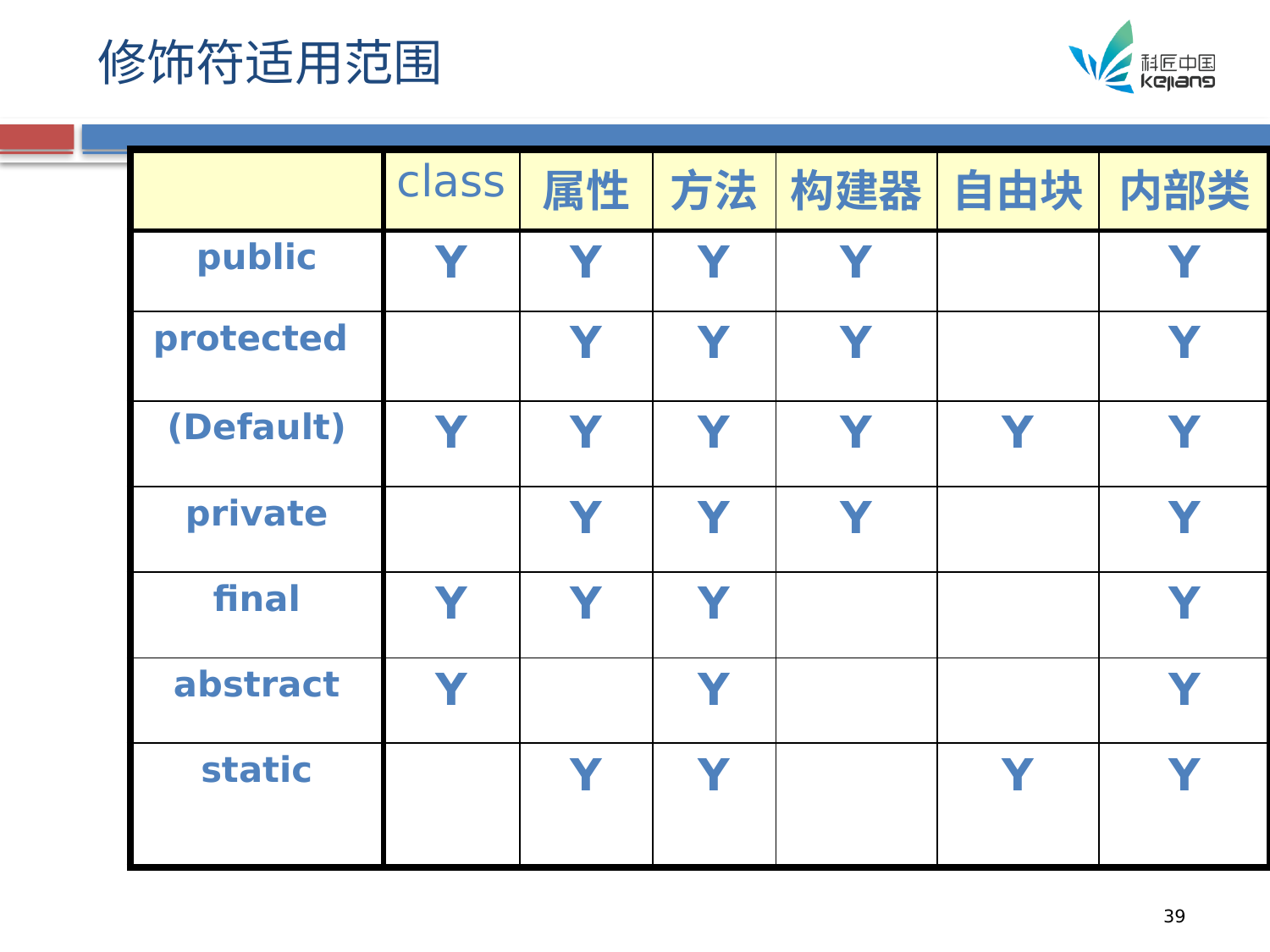

# 修饰符适用范围
|  | class | 属性 | 方法 | 构建器 | 自由块 | 内部类 |
| --- | --- | --- | --- | --- | --- | --- |
| public | Y | Y | Y | Y |  | Y |
| protected |  | Y | Y | Y |  | Y |
| (Default) | Y | Y | Y | Y | Y | Y |
| private |  | Y | Y | Y |  | Y |
| final | Y | Y | Y |  |  | Y |
| abstract | Y |  | Y |  |  | Y |
| static |  | Y | Y |  | Y | Y |
39